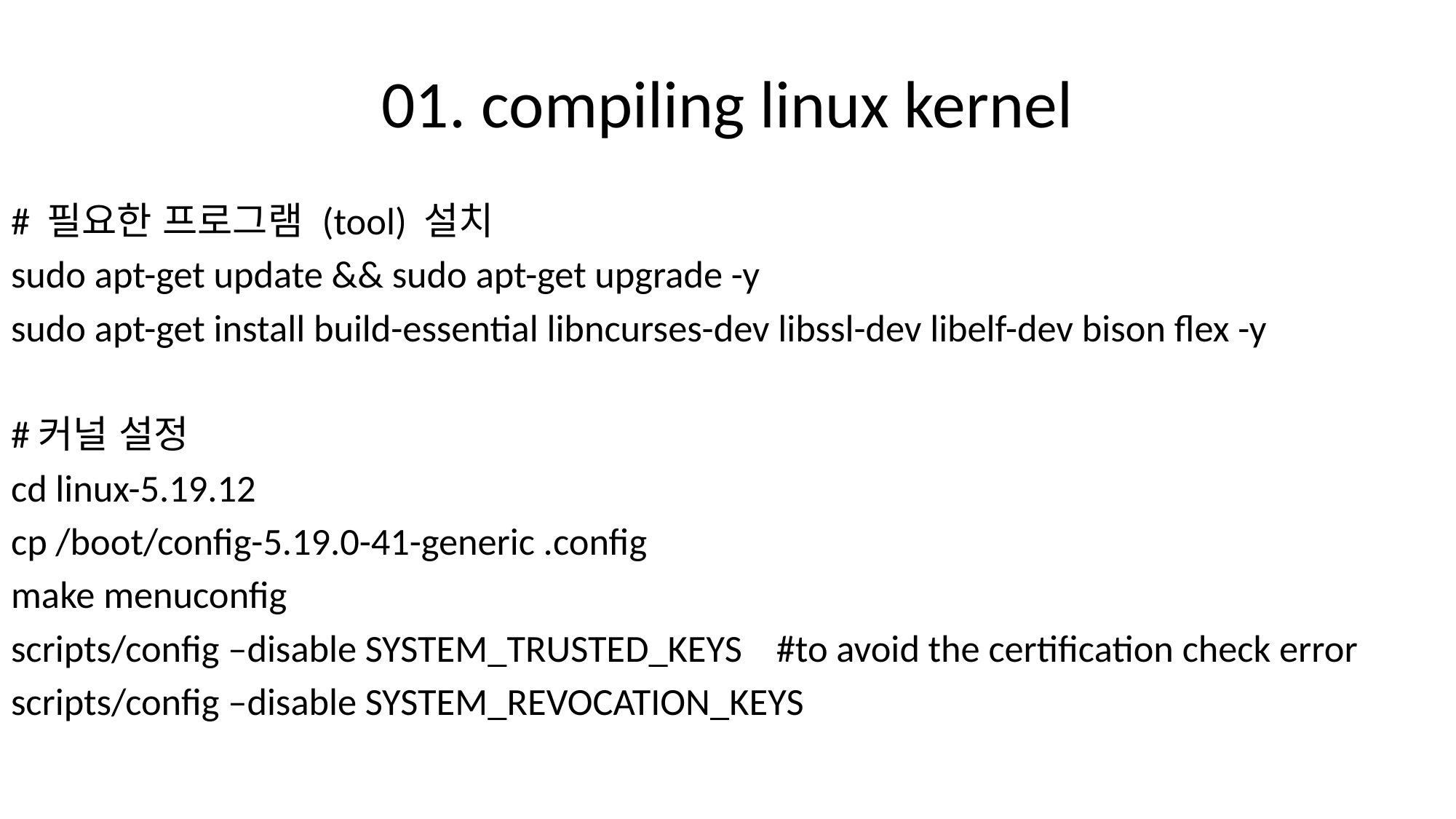

# 01. compiling linux kernel
# 필요한 프로그램 (tool) 설치
sudo apt-get update && sudo apt-get upgrade -y
sudo apt-get install build-essential libncurses-dev libssl-dev libelf-dev bison flex -y

#커널 설정
cd linux-5.19.12
cp /boot/config-5.19.0-41-generic .config
make menuconfig
scripts/config –disable SYSTEM_TRUSTED_KEYS    #to avoid the certification check error
scripts/config –disable SYSTEM_REVOCATION_KEYS